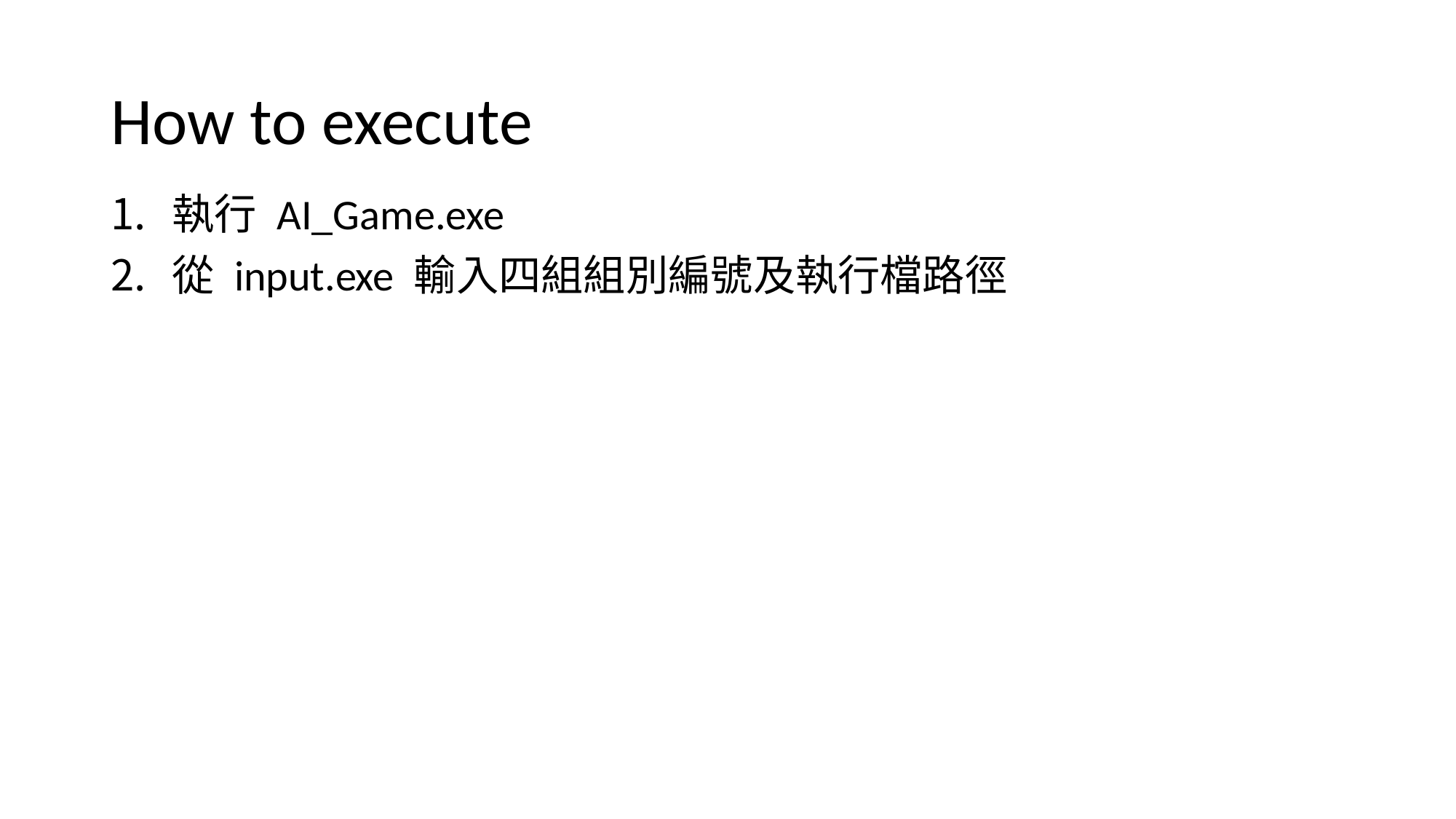

# How to execute
執行 AI_Game.exe
從 input.exe 輸入四組組別編號及執行檔路徑